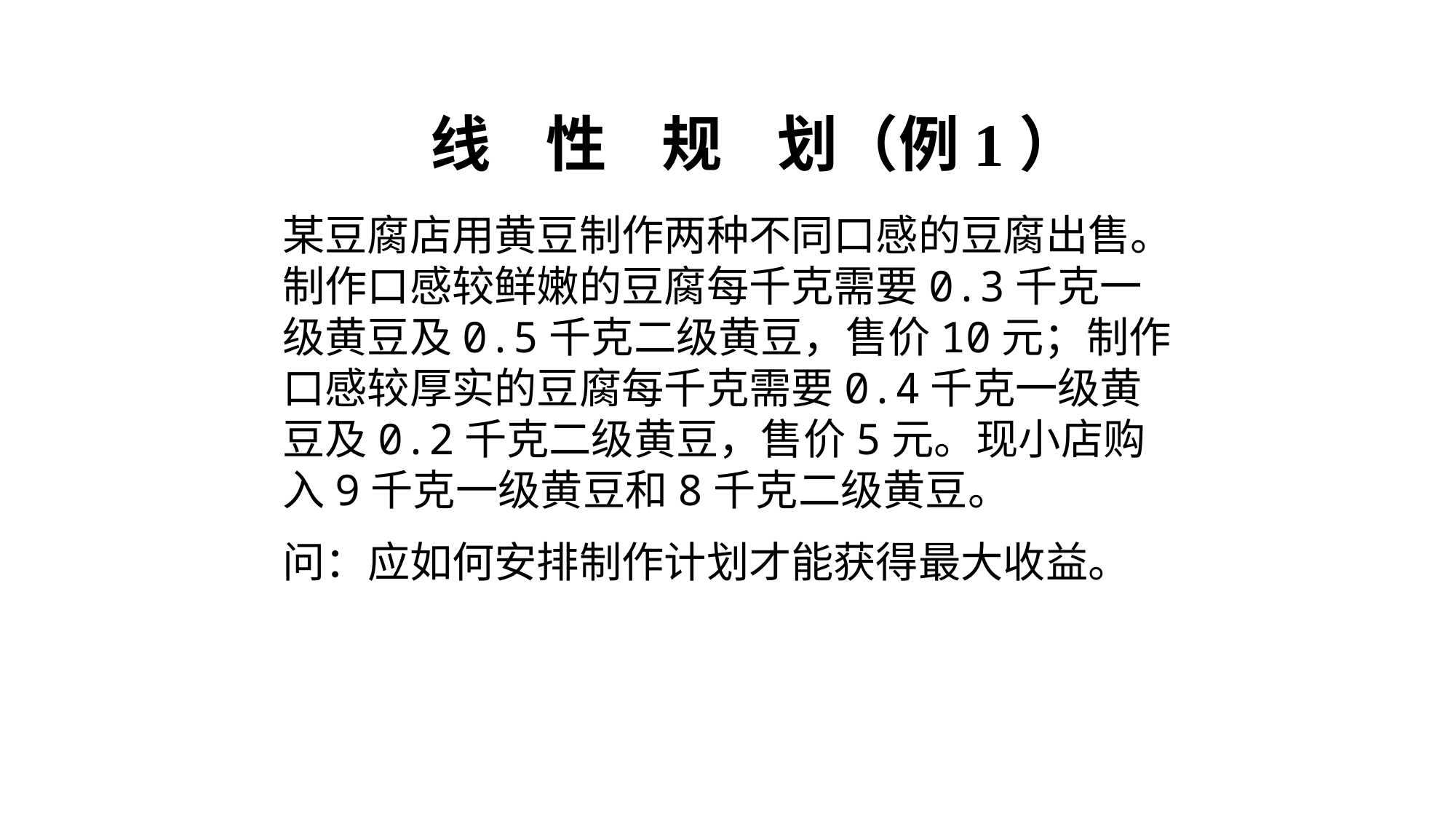

线    性    规    划（例1）
某豆腐店用黄豆制作两种不同口感的豆腐出售。制作口感较鲜嫩的豆腐每千克需要0.3千克一级黄豆及0.5千克二级黄豆，售价10元；制作口感较厚实的豆腐每千克需要0.4千克一级黄豆及0.2千克二级黄豆，售价5元。现小店购入9千克一级黄豆和8千克二级黄豆。
问：应如何安排制作计划才能获得最大收益。